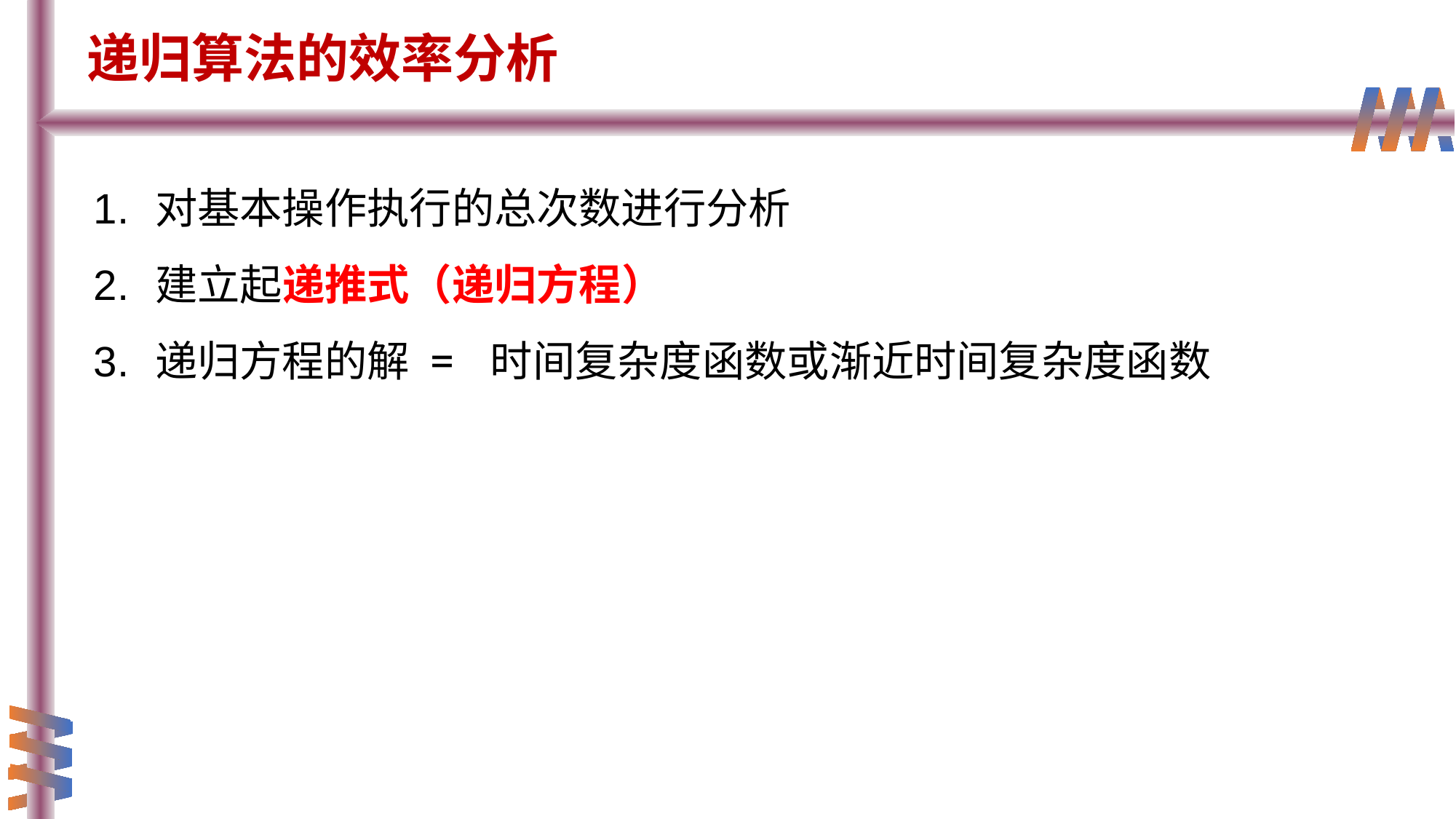

# 递归算法的效率分析
对基本操作执行的总次数进行分析
建立起递推式（递归方程）
递归方程的解 = 时间复杂度函数或渐近时间复杂度函数